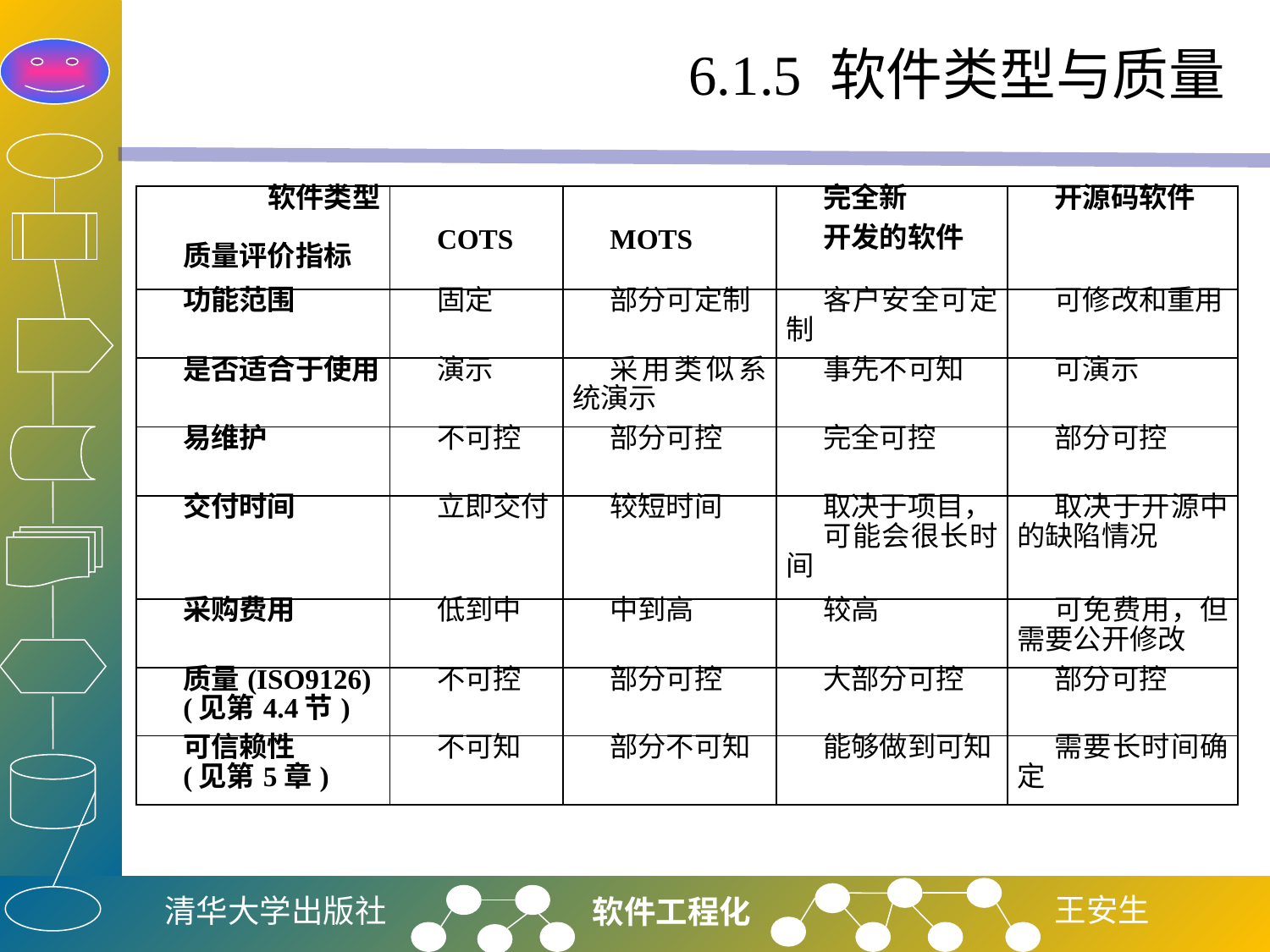

# 6.1.5 软件类型与质量
| 软件类型 质量评价指标 | COTS | MOTS | 完全新 开发的软件 | 开源码软件 |
| --- | --- | --- | --- | --- |
| 功能范围 | 固定 | 部分可定制 | 客户安全可定制 | 可修改和重用 |
| 是否适合于使用 | 演示 | 采用类似系统演示 | 事先不可知 | 可演示 |
| 易维护 | 不可控 | 部分可控 | 完全可控 | 部分可控 |
| 交付时间 | 立即交付 | 较短时间 | 取决于项目， 可能会很长时间 | 取决于开源中的缺陷情况 |
| 采购费用 | 低到中 | 中到高 | 较高 | 可免费用，但需要公开修改 |
| 质量(ISO9126) (见第4.4节) | 不可控 | 部分可控 | 大部分可控 | 部分可控 |
| 可信赖性 (见第5章) | 不可知 | 部分不可知 | 能够做到可知 | 需要长时间确定 |